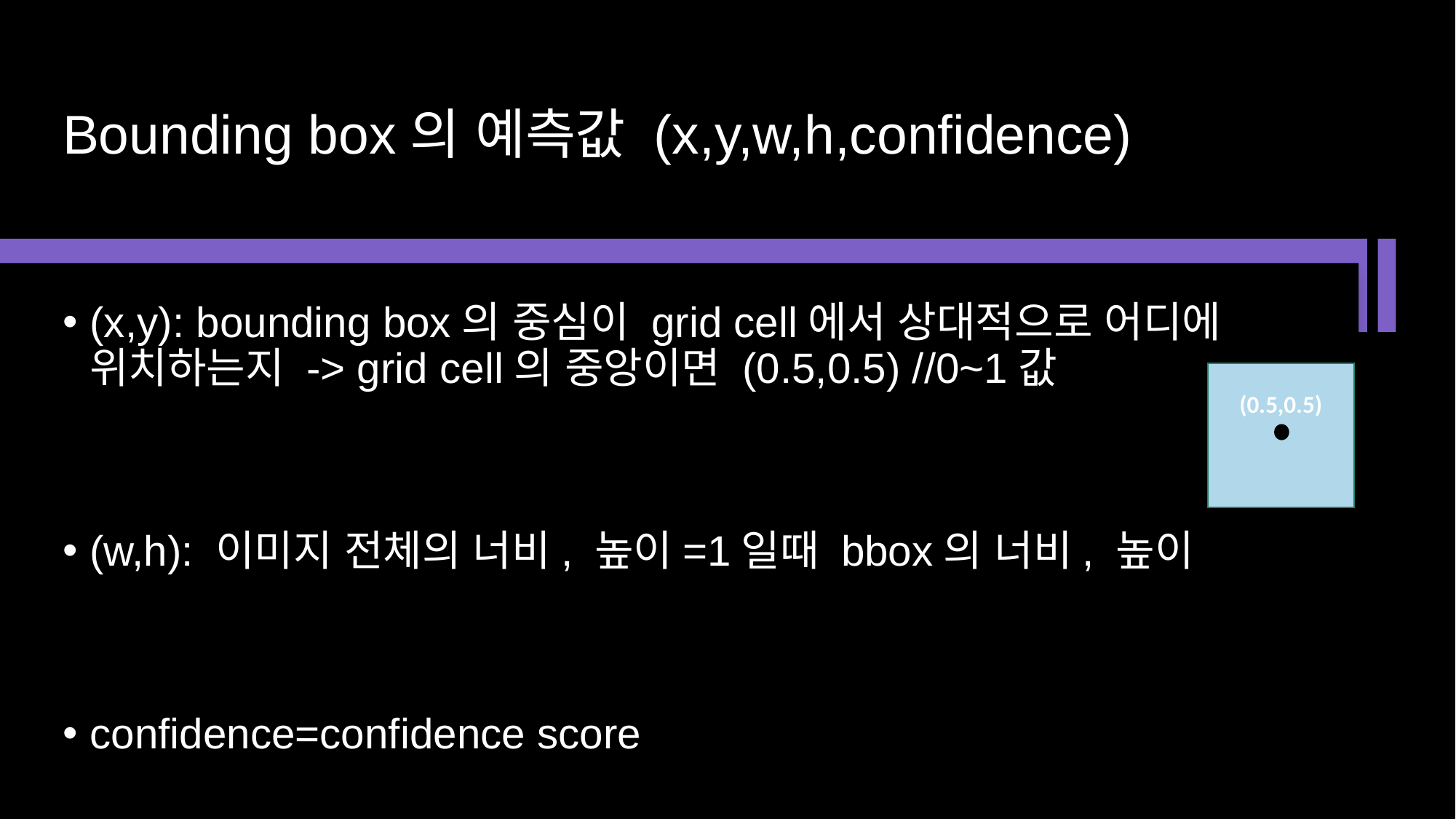

Bounding box의 예측값 (x,y,w,h,confidence)

(x,y): bounding box의 중심이 grid cell에서 상대적으로 어디에 위치하는지 -> grid cell의 중앙이면 (0.5,0.5) //0~1값

(w,h): 이미지 전체의 너비, 높이=1일때 bbox의 너비, 높이

confidence=confidence score

(0.5,0.5)